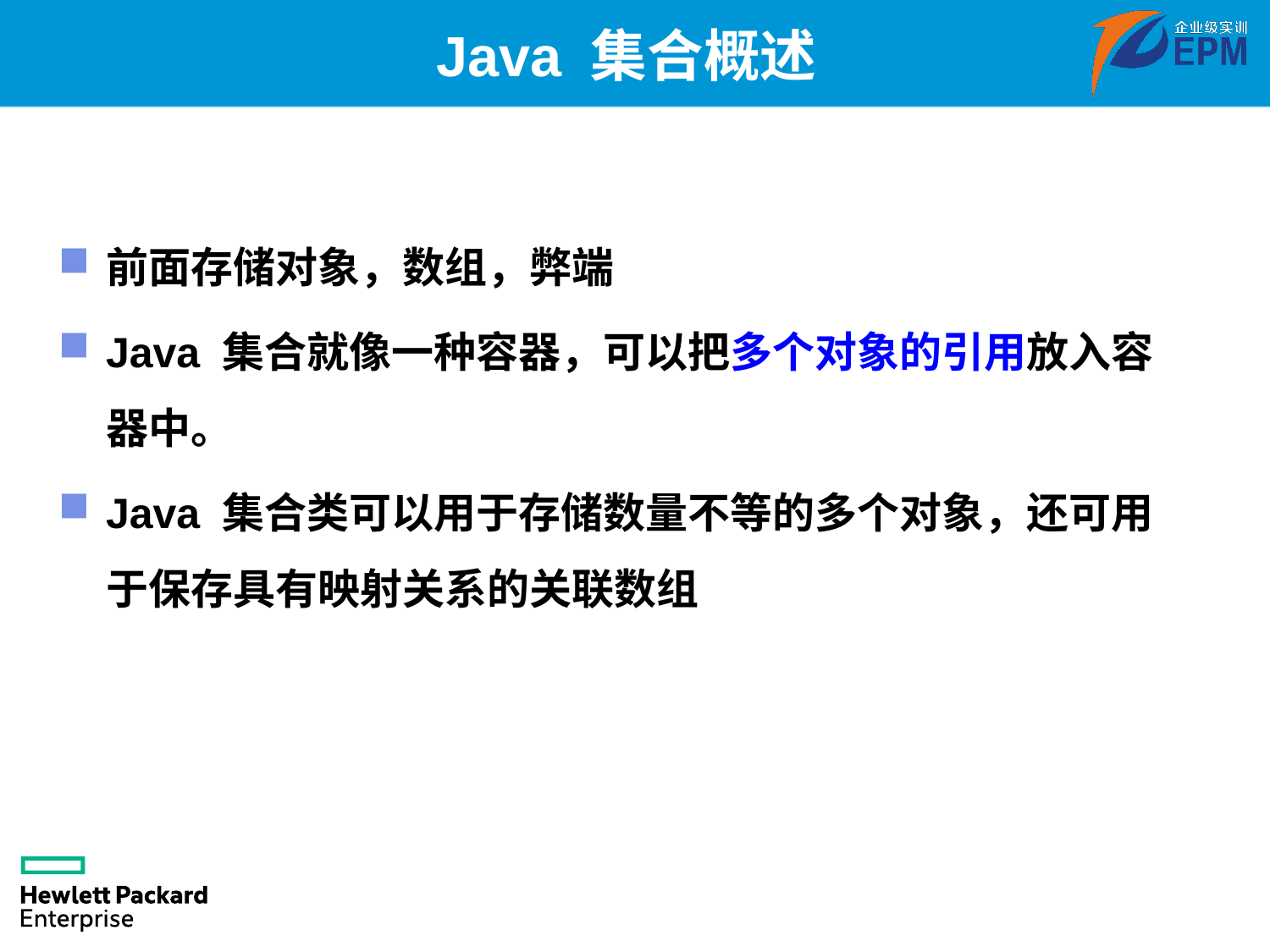

# Java 集合概述
前面存储对象，数组，弊端
Java 集合就像一种容器，可以把多个对象的引用放入容器中。
Java 集合类可以用于存储数量不等的多个对象，还可用于保存具有映射关系的关联数组